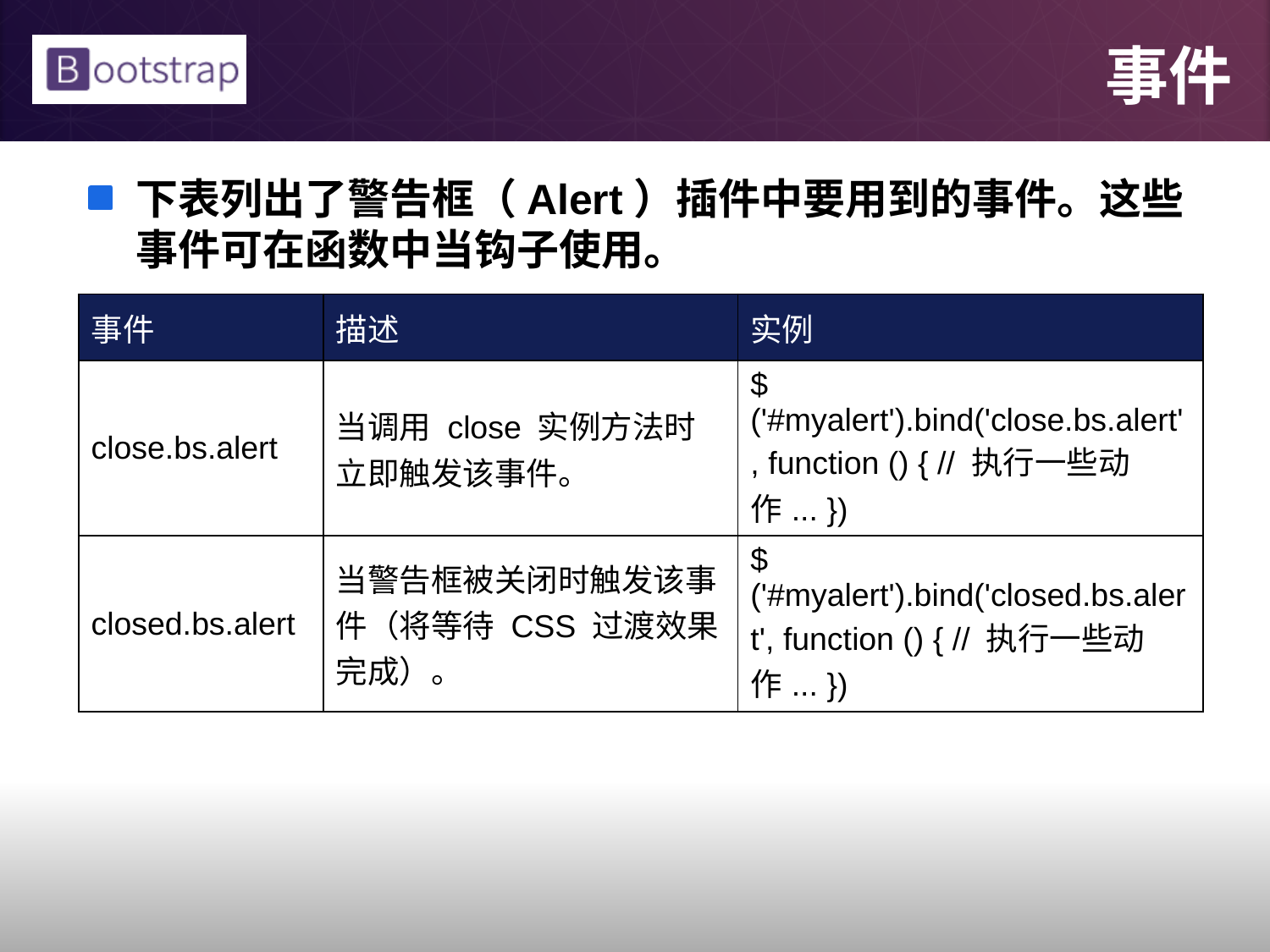

# 事件
下表列出了警告框（Alert）插件中要用到的事件。这些事件可在函数中当钩子使用。
| 事件 | 描述 | 实例 |
| --- | --- | --- |
| close.bs.alert | 当调用 close 实例方法时立即触发该事件。 | $('#myalert').bind('close.bs.alert', function () { // 执行一些动作... }) |
| closed.bs.alert | 当警告框被关闭时触发该事件（将等待 CSS 过渡效果完成）。 | $('#myalert').bind('closed.bs.alert', function () { // 执行一些动作... }) |